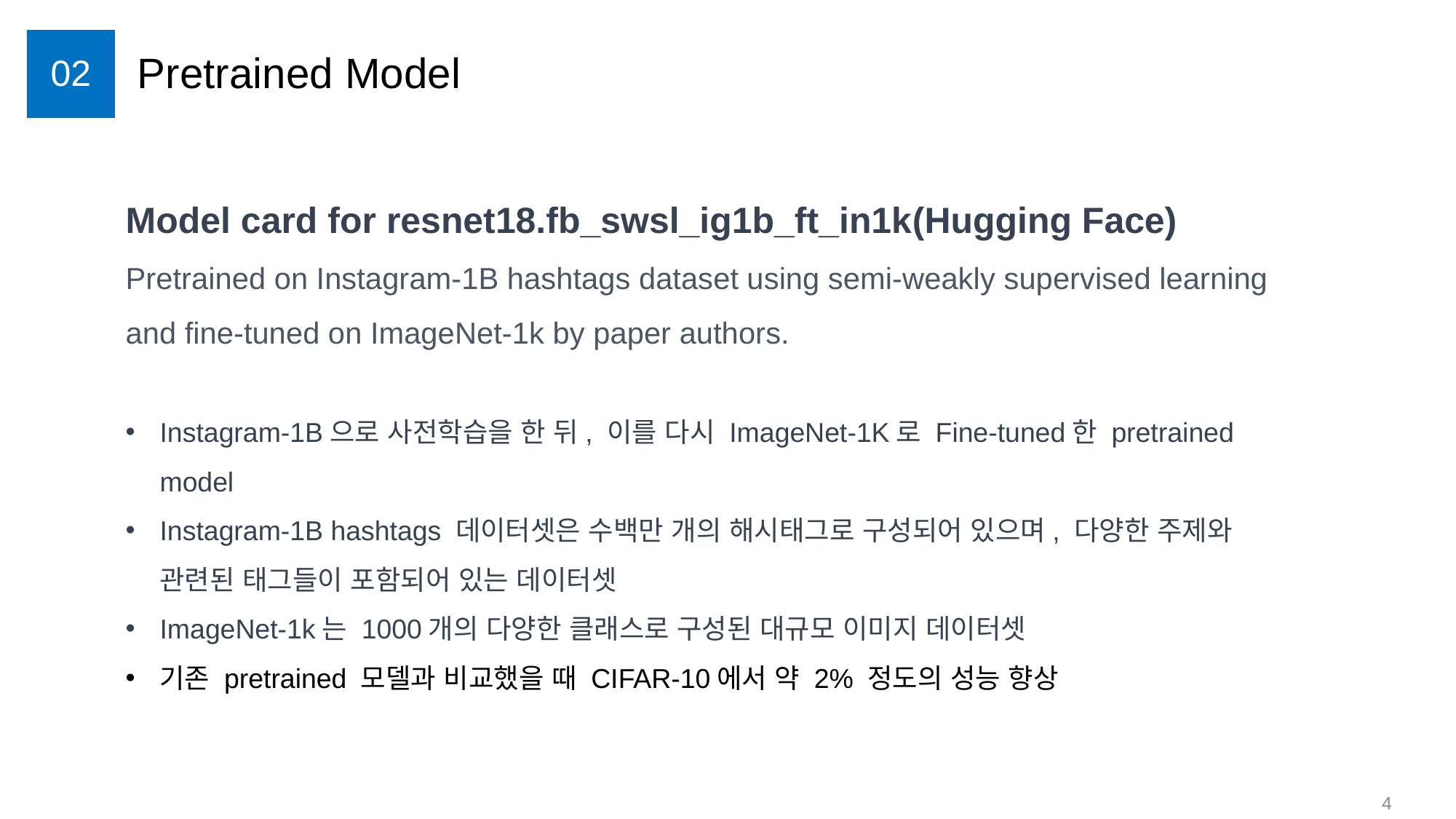

02
# Pretrained Model
Model card for resnet18.fb_swsl_ig1b_ft_in1k(Hugging Face)
Pretrained on Instagram-1B hashtags dataset using semi-weakly supervised learning and fine-tuned on ImageNet-1k by paper authors.

Instagram-1B으로 사전학습을 한 뒤, 이를 다시 ImageNet-1K로 Fine-tuned한 pretrained model
Instagram-1B hashtags 데이터셋은 수백만 개의 해시태그로 구성되어 있으며, 다양한 주제와 관련된 태그들이 포함되어 있는 데이터셋
ImageNet-1k는 1000개의 다양한 클래스로 구성된 대규모 이미지 데이터셋
기존 pretrained 모델과 비교했을 때 CIFAR-10에서 약 2% 정도의 성능 향상
4